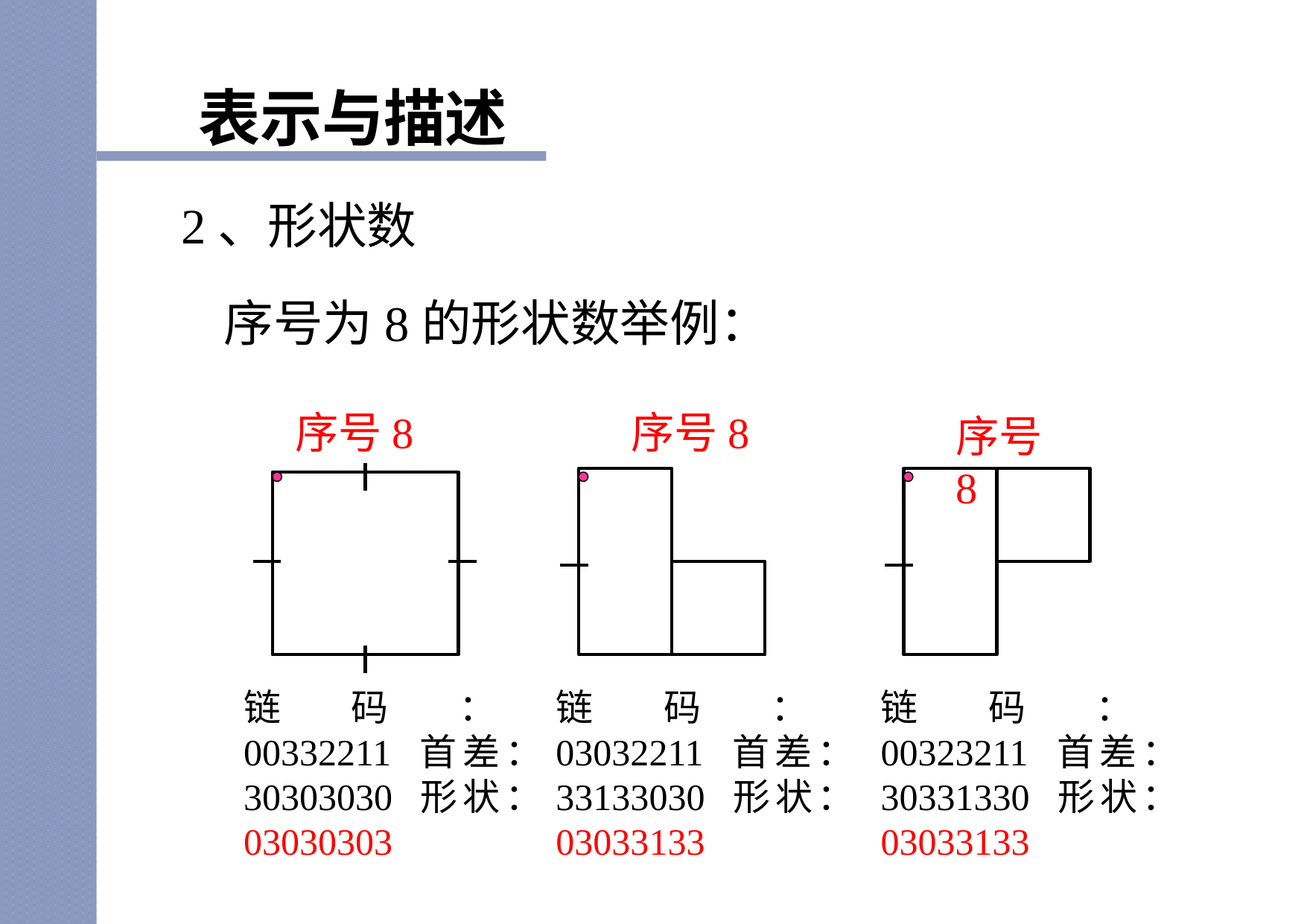

# 表示与描述
2、形状数
 序号为8的形状数举例：

序号8	序号8
序号8

链码：00332211 首差：30303030 形状：03030303
链码：03032211 首差：33133030 形状：03033133
链码：00323211 首差：30331330 形状：03033133